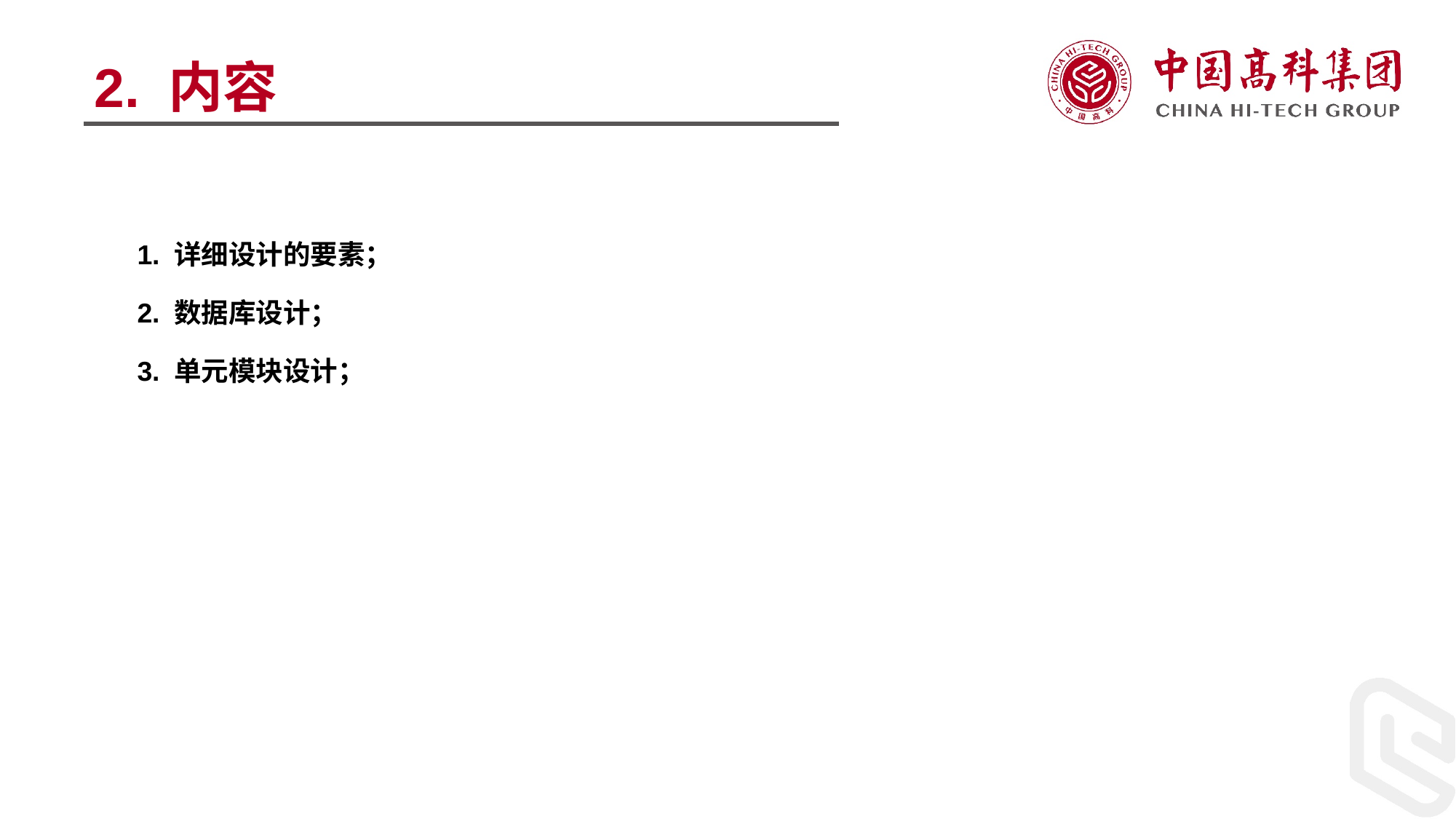

2. 内容
1. 详细设计的要素；
2. 数据库设计；
3. 单元模块设计；